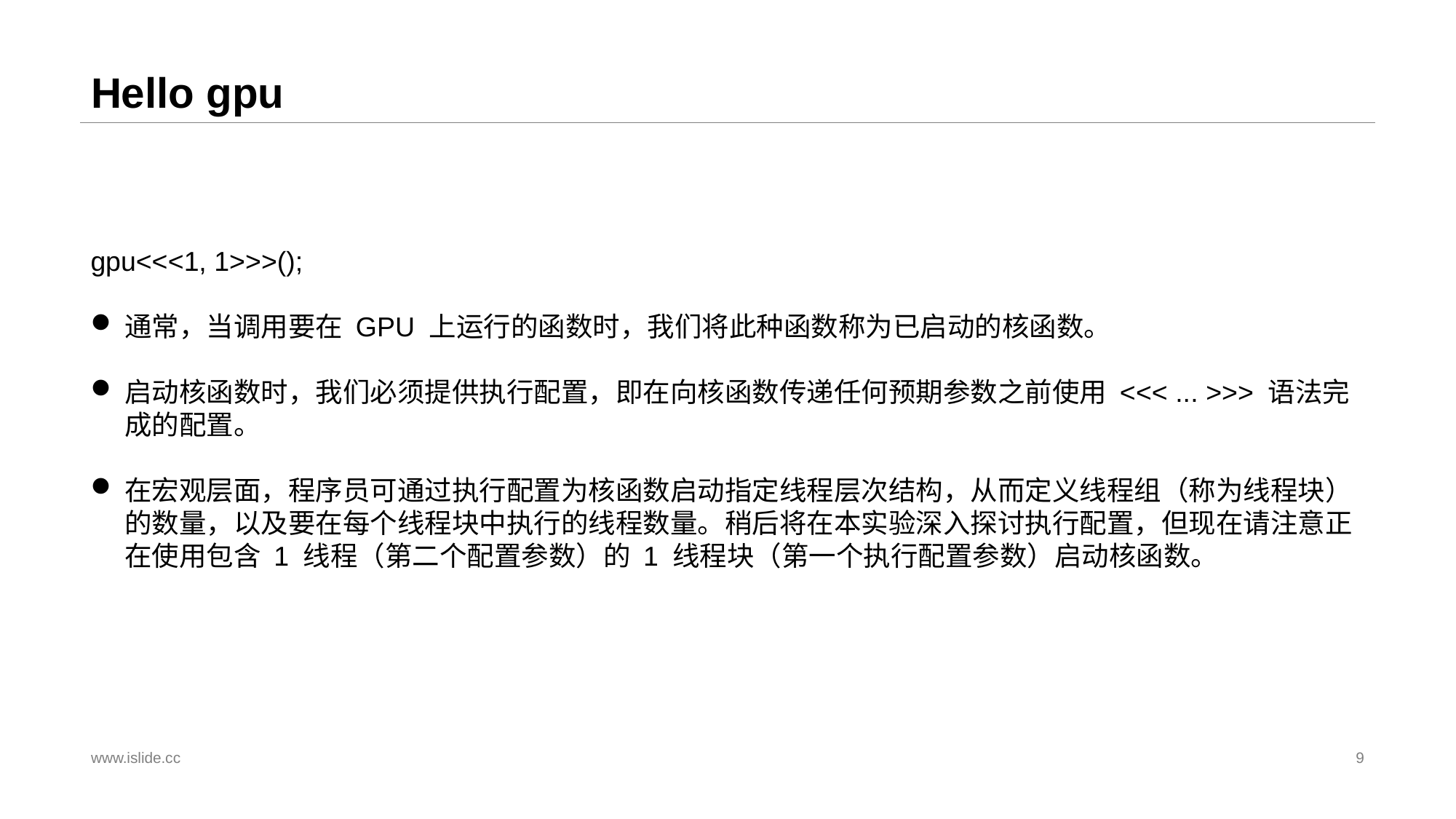

# Hello gpu
gpu<<<1, 1>>>();

通常，当调用要在 GPU 上运行的函数时，我们将此种函数称为已启动的核函数。

启动核函数时，我们必须提供执行配置，即在向核函数传递任何预期参数之前使用 <<< ... >>> 语法完成的配置。

在宏观层面，程序员可通过执行配置为核函数启动指定线程层次结构，从而定义线程组（称为线程块）的数量，以及要在每个线程块中执行的线程数量。稍后将在本实验深入探讨执行配置，但现在请注意正在使用包含 1 线程（第二个配置参数）的 1 线程块（第一个执行配置参数）启动核函数。
www.islide.cc
9